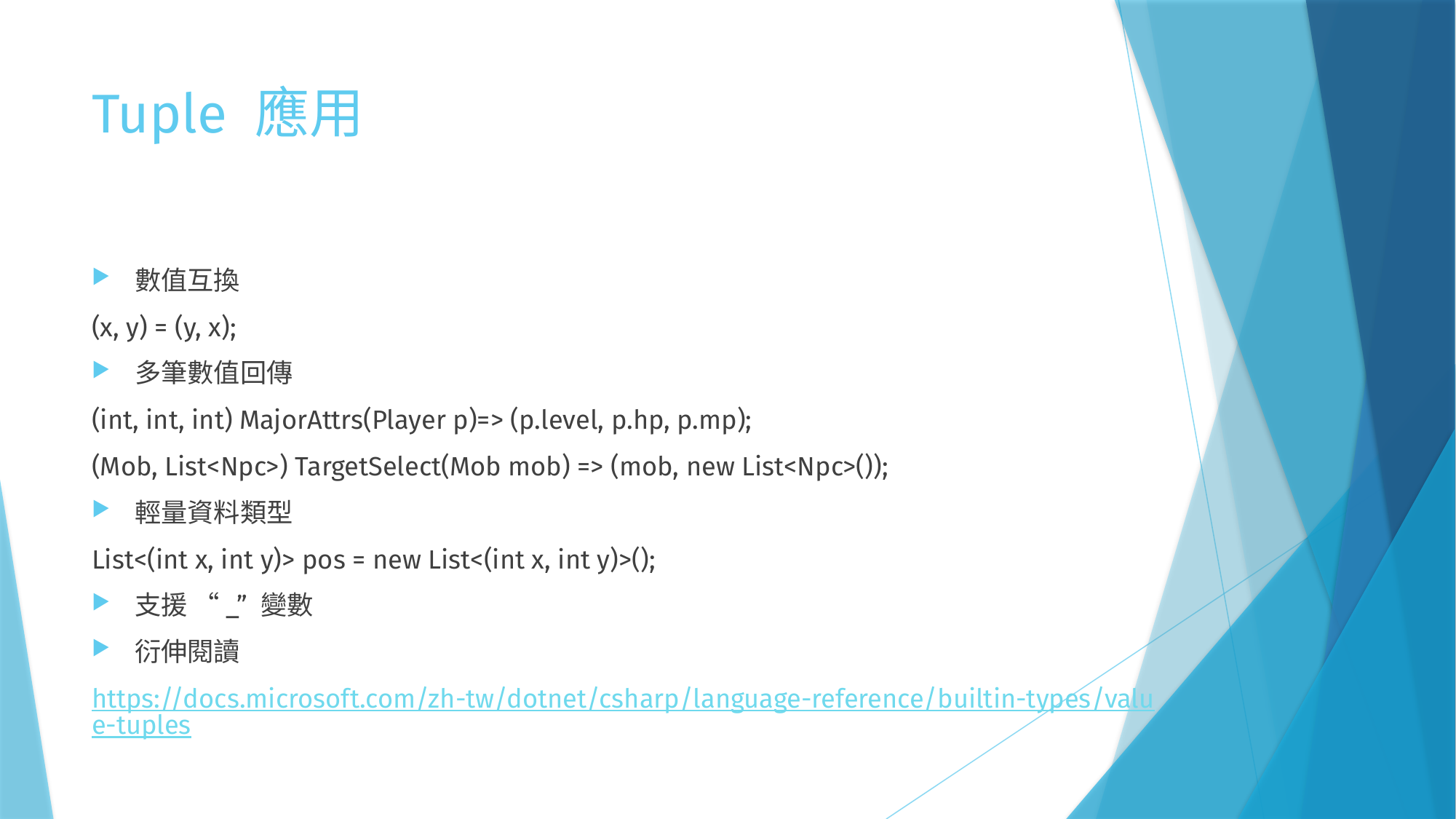

# Tuple 應用
數值互換
(x, y) = (y, x);
多筆數值回傳
(int, int, int) MajorAttrs(Player p)=> (p.level, p.hp, p.mp);
(Mob, List<Npc>) TargetSelect(Mob mob) => (mob, new List<Npc>());
輕量資料類型
List<(int x, int y)> pos = new List<(int x, int y)>();
支援 “_” 變數
衍伸閱讀
https://docs.microsoft.com/zh-tw/dotnet/csharp/language-reference/builtin-types/value-tuples